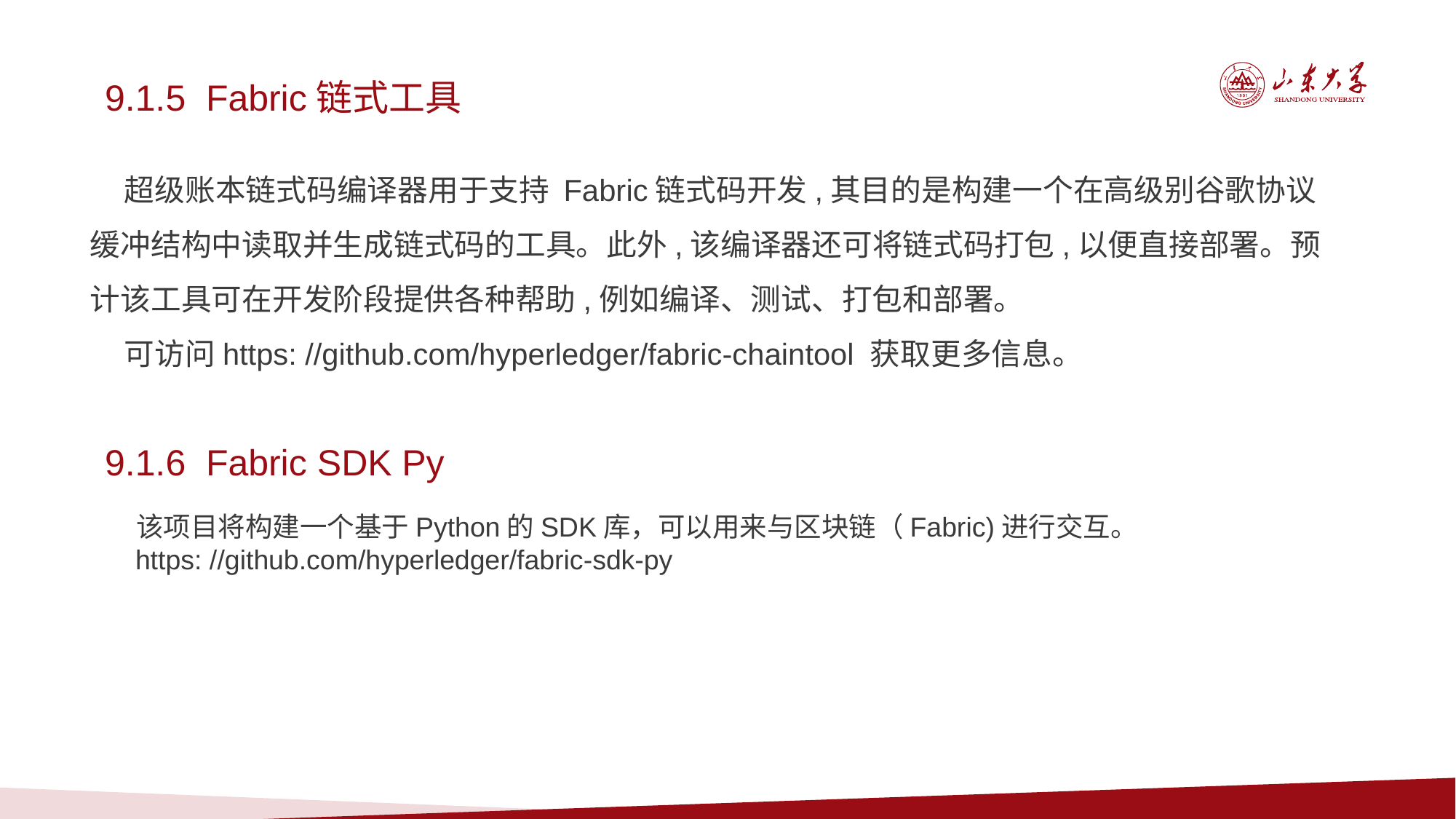

9.1.5  Fabric链式工具
    超级账本链式码编译器用于支持 Fabric链式码开发,其目的是构建一个在高级别谷歌协议缓冲结构中读取并生成链式码的工具。此外,该编译器还可将链式码打包,以便直接部署。预计该工具可在开发阶段提供各种帮助,例如编译、测试、打包和部署。
    可访问https: //github.com/hyperledger/fabric-chaintool 获取更多信息。
9.1.6  Fabric SDK Py

    该项目将构建一个基于Python的SDK库，可以用来与区块链（Fabric)进行交互。
    https: //github.com/hyperledger/fabric-sdk-py